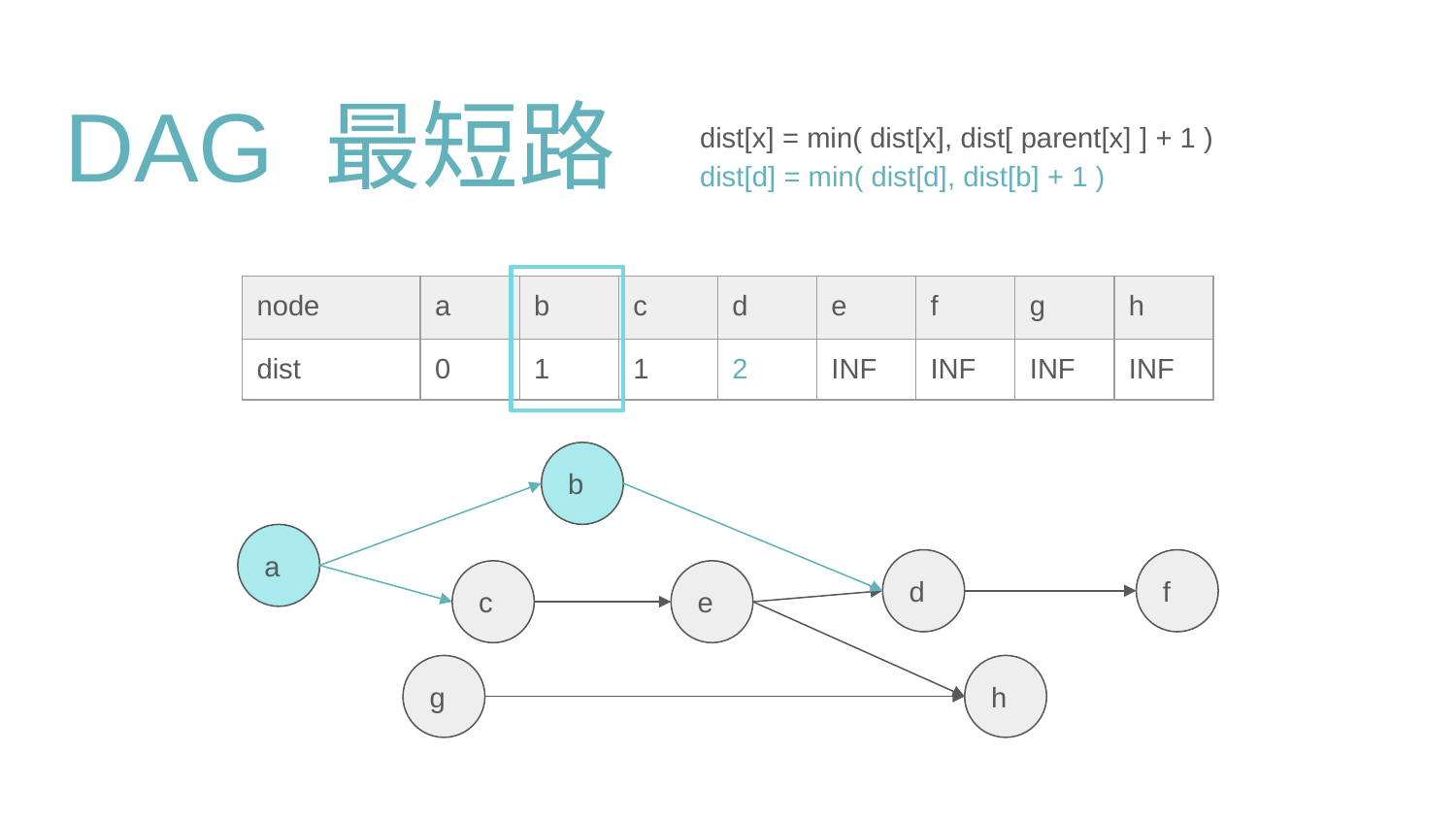

# DAG 最短路
dist[x] = min( dist[x], dist[ parent[x] ] + 1 )
dist[d] = min( dist[d], dist[b] + 1 )

| node | a | b | c | d | e | f | g | h |
| --- | --- | --- | --- | --- | --- | --- | --- | --- |
| dist | 0 | 1 | 1 | 2 | INF | INF | INF | INF |
b
a
d
f
e
c
g
h